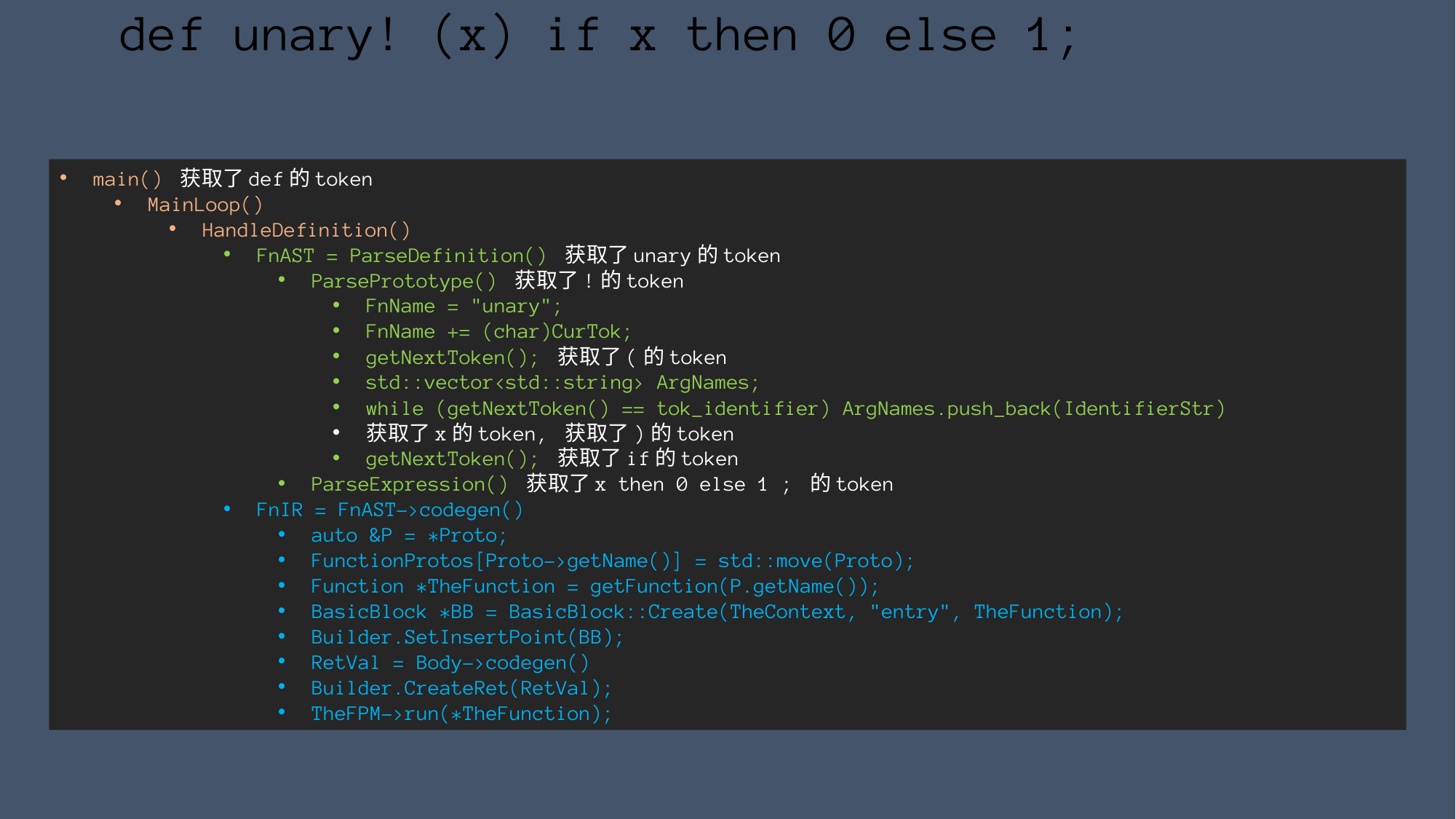

# def unary! (x) if x then 0 else 1;
main() 获取了def的token
MainLoop()
HandleDefinition()
FnAST = ParseDefinition() 获取了unary的token
ParsePrototype() 获取了!的token
FnName = "unary";
FnName += (char)CurTok;
getNextToken(); 获取了(的token
std::vector<std::string> ArgNames;
while (getNextToken() == tok_identifier) ArgNames.push_back(IdentifierStr)
获取了x的token, 获取了)的token
getNextToken(); 获取了if的token
ParseExpression() 获取了x then 0 else 1 ; 的token
FnIR = FnAST->codegen()
auto &P = *Proto;
FunctionProtos[Proto->getName()] = std::move(Proto);
Function *TheFunction = getFunction(P.getName());
BasicBlock *BB = BasicBlock::Create(TheContext, "entry", TheFunction);
Builder.SetInsertPoint(BB);
RetVal = Body->codegen()
Builder.CreateRet(RetVal);
TheFPM->run(*TheFunction);